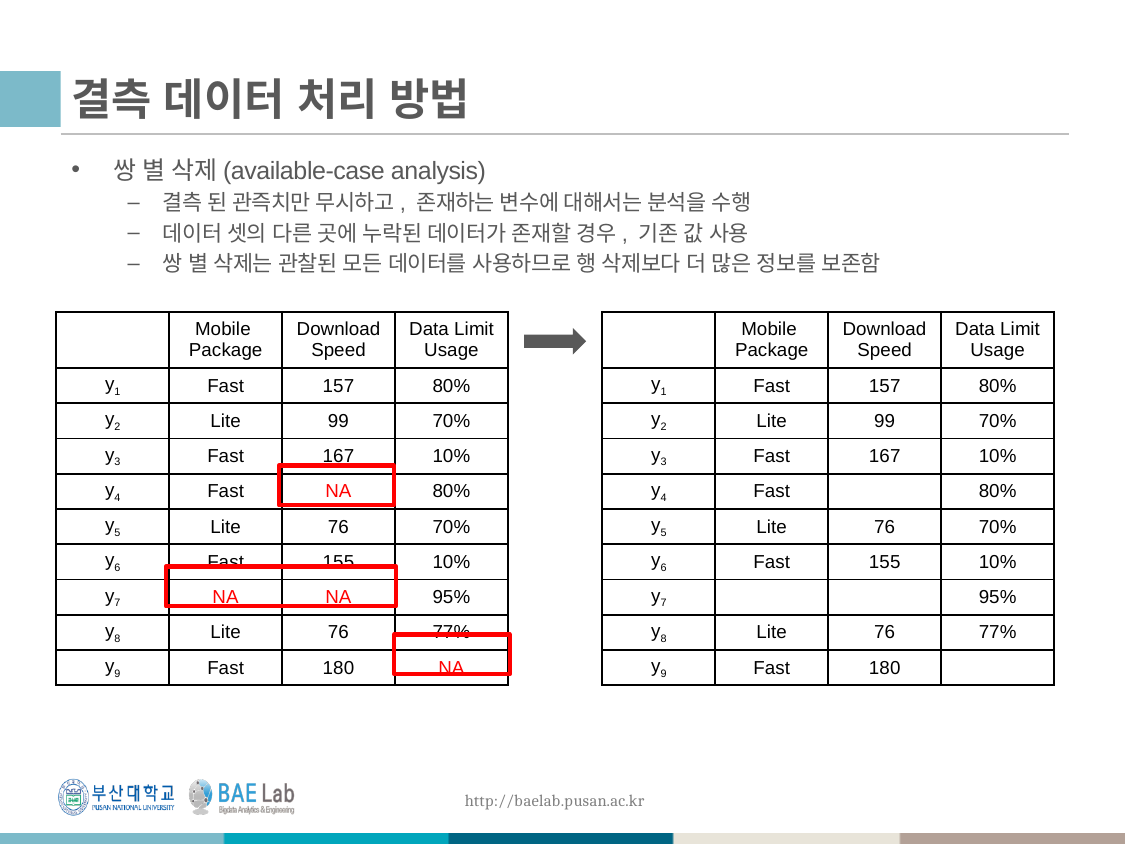

# 결측 데이터 처리 방법
쌍 별 삭제(available-case analysis)
결측 된 관즉치만 무시하고, 존재하는 변수에 대해서는 분석을 수행
데이터 셋의 다른 곳에 누락된 데이터가 존재할 경우, 기존 값 사용
쌍 별 삭제는 관찰된 모든 데이터를 사용하므로 행 삭제보다 더 많은 정보를 보존함

|  | Mobile Package | Download Speed | Data Limit Usage |
| --- | --- | --- | --- |
| y1 | Fast | 157 | 80% |
| y2 | Lite | 99 | 70% |
| y3 | Fast | 167 | 10% |
| y4 | Fast | NA | 80% |
| y5 | Lite | 76 | 70% |
| y6 | Fast | 155 | 10% |
| y7 | NA | NA | 95% |
| y8 | Lite | 76 | 77% |
| y9 | Fast | 180 | NA |
|  | Mobile Package | Download Speed | Data Limit Usage |
| --- | --- | --- | --- |
| y1 | Fast | 157 | 80% |
| y2 | Lite | 99 | 70% |
| y3 | Fast | 167 | 10% |
| y4 | Fast |  | 80% |
| y5 | Lite | 76 | 70% |
| y6 | Fast | 155 | 10% |
| y7 |  |  | 95% |
| y8 | Lite | 76 | 77% |
| y9 | Fast | 180 |  |